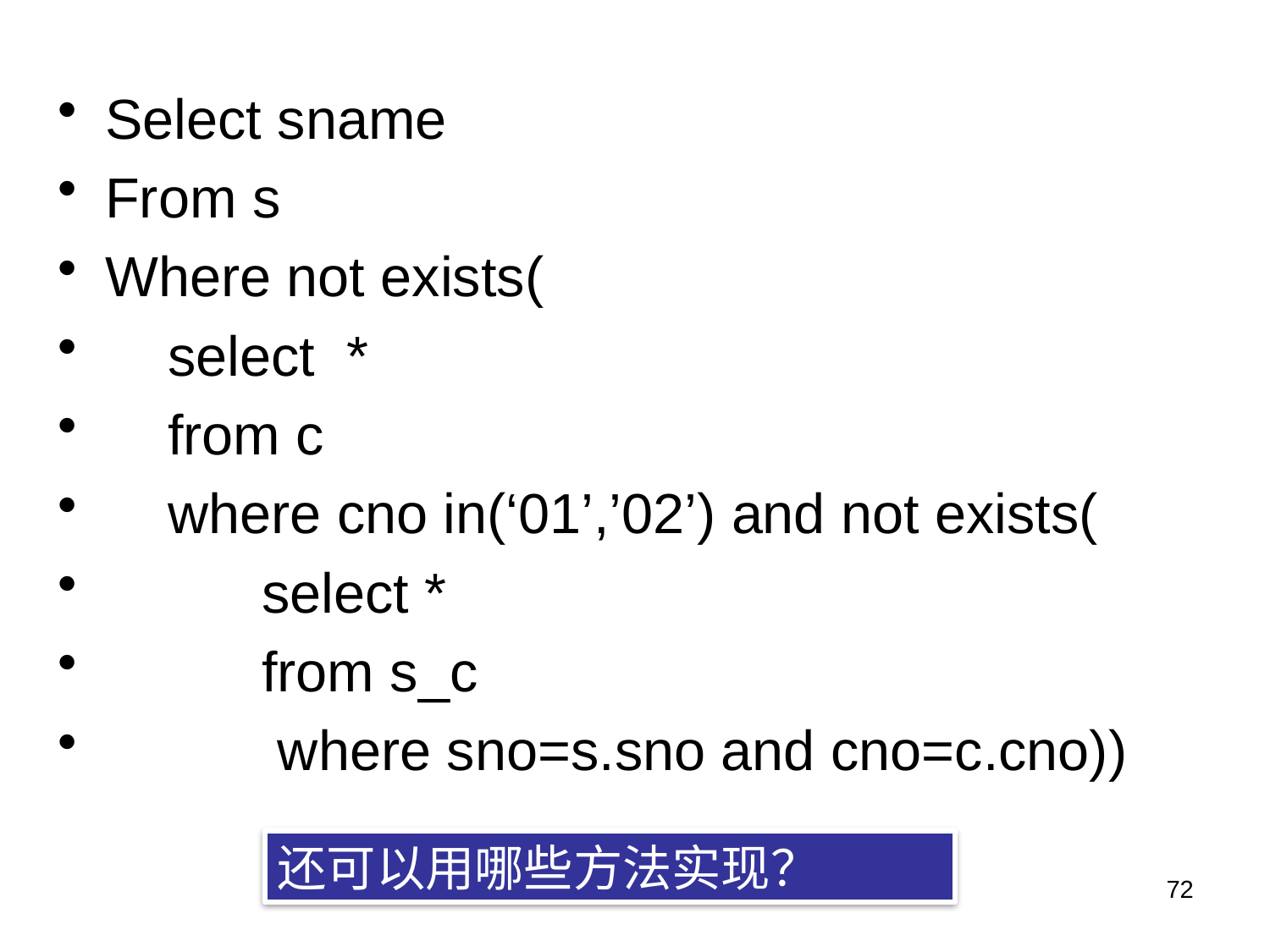

Select sname
From s
Where not exists(
    select  *
    from c
    where cno in(‘01’,’02’) and not exists(
          select *
          from s_c
           where sno=s.sno and cno=c.cno))
还可以用哪些方法实现？
72